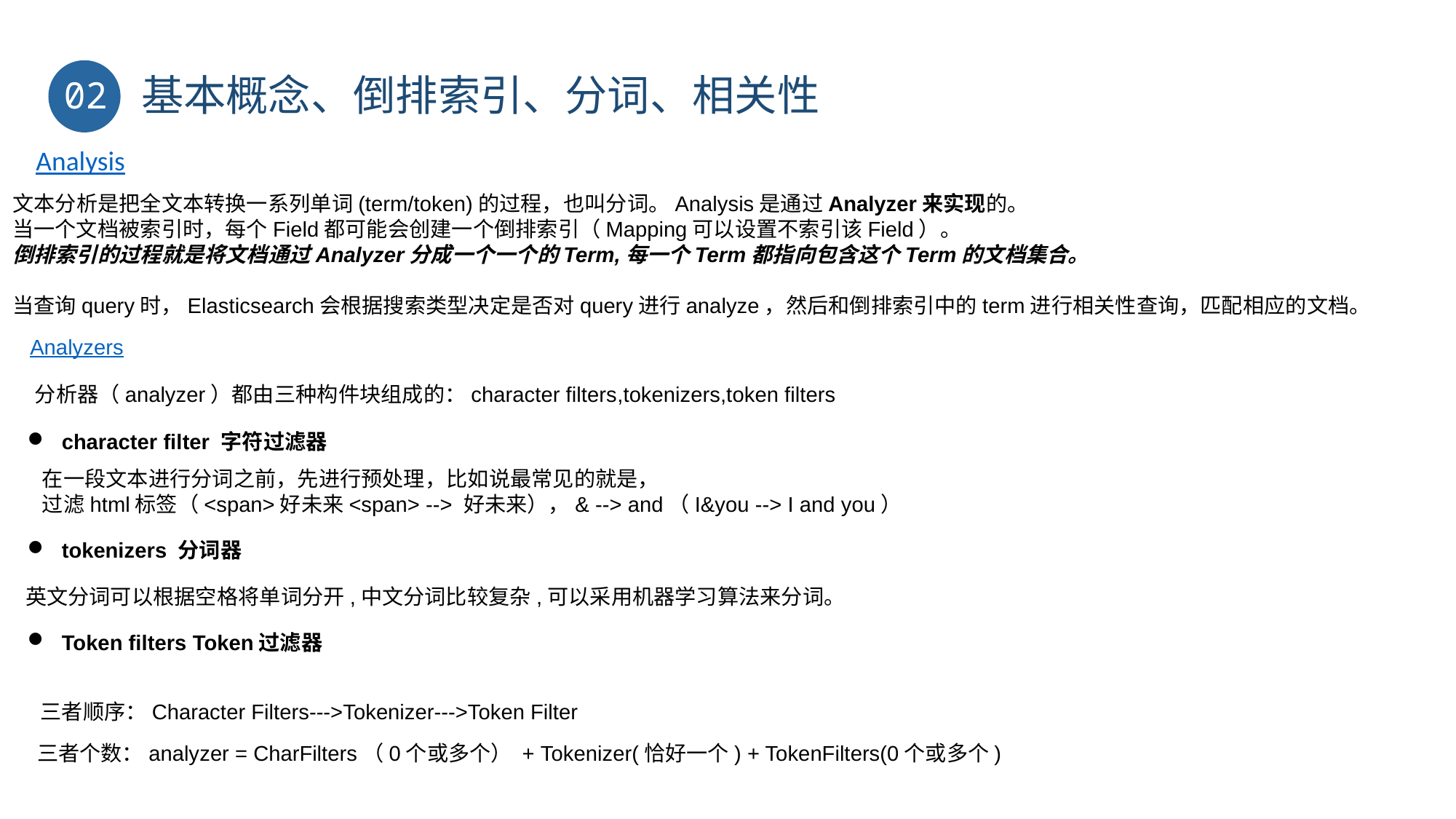

基本概念、倒排索引、分词、相关性
02
Analysis
文本分析是把全文本转换一系列单词(term/token)的过程，也叫分词。Analysis是通过Analyzer来实现的。
当一个文档被索引时，每个Field都可能会创建一个倒排索引（Mapping可以设置不索引该Field）。
倒排索引的过程就是将文档通过Analyzer分成一个一个的Term,每一个Term都指向包含这个Term的文档集合。

当查询query时，Elasticsearch会根据搜索类型决定是否对query进行analyze，然后和倒排索引中的term进行相关性查询，匹配相应的文档。
Analyzers
分析器（analyzer）都由三种构件块组成的：character filters,tokenizers,token filters
character filter 字符过滤器
在一段文本进行分词之前，先进行预处理，比如说最常见的就是，
过滤html标签（<span>好未来<span> --> 好未来），& --> and（I&you --> I and you）
tokenizers 分词器
英文分词可以根据空格将单词分开,中文分词比较复杂,可以采用机器学习算法来分词。
Token filters Token过滤器
三者顺序：Character Filters--->Tokenizer--->Token Filter
三者个数：analyzer = CharFilters（0个或多个） + Tokenizer(恰好一个) + TokenFilters(0个或多个)